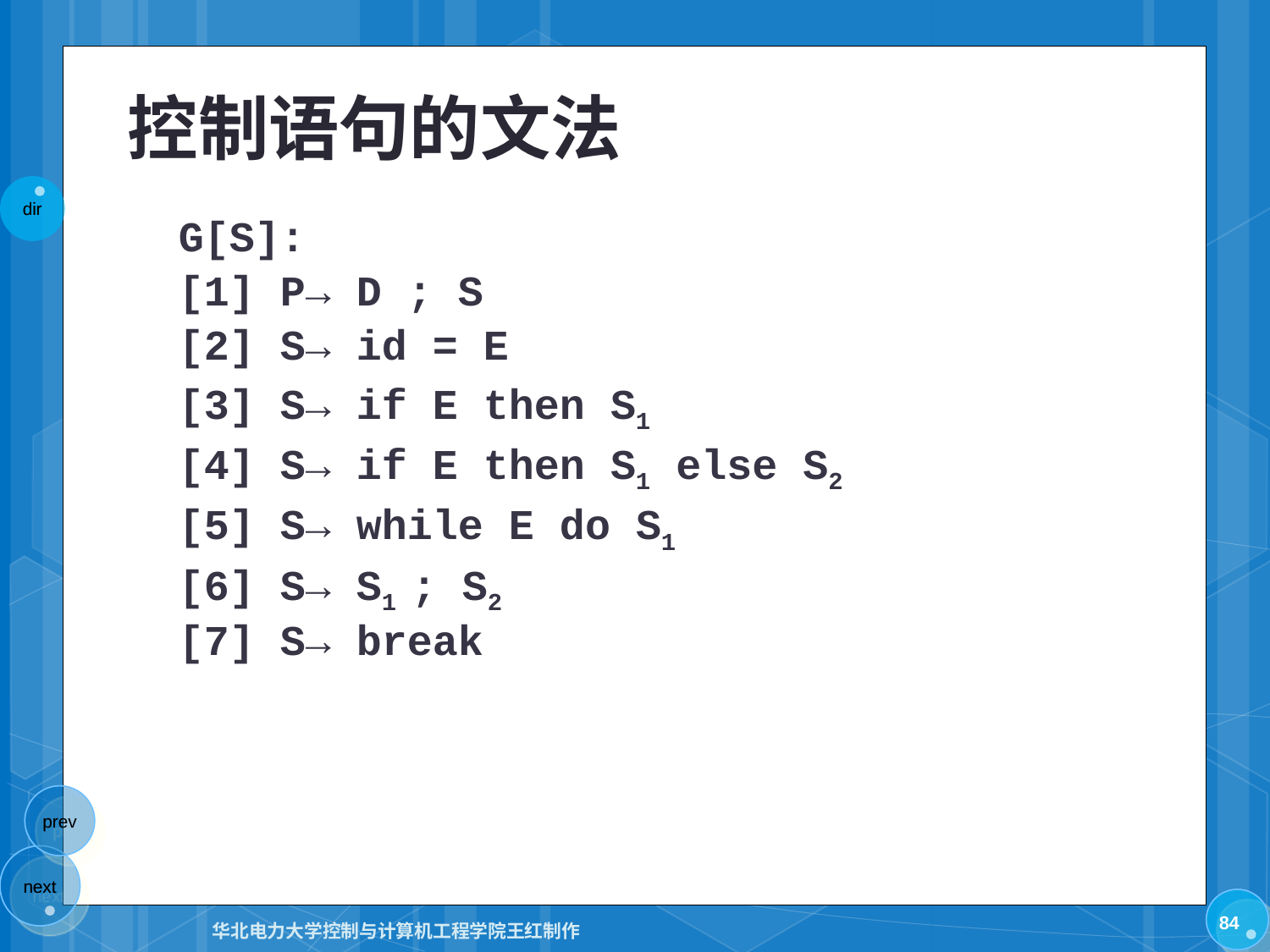

# 控制语句的文法
G[S]:
[1] P→ D ; S
[2] S→ id = E
[3] S→ if E then S1
[4] S→ if E then S1 else S2
[5] S→ while E do S1
[6] S→ S1 ; S2
[7] S→ break

84
华北电力大学控制与计算机工程学院王红制作